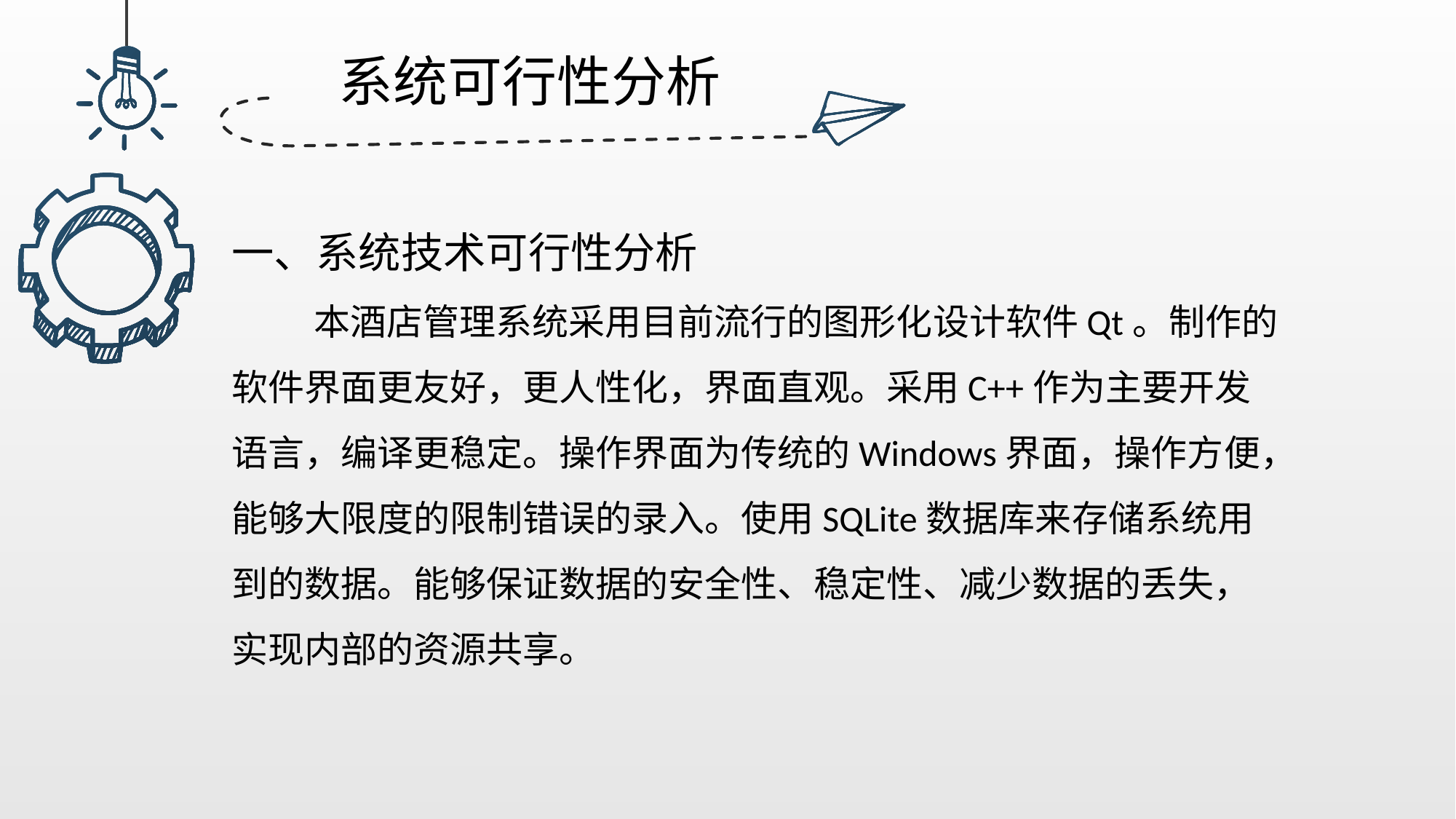

系统可行性分析

一、系统技术可行性分析
         本酒店管理系统采用目前流行的图形化设计软件Qt。制作的软件界面更友好，更人性化，界面直观。采用C++作为主要开发语言，编译更稳定。操作界面为传统的Windows界面，操作方便，能够大限度的限制错误的录入。使用SQLite数据库来存储系统用到的数据。能够保证数据的安全性、稳定性、减少数据的丢失，实现内部的资源共享。